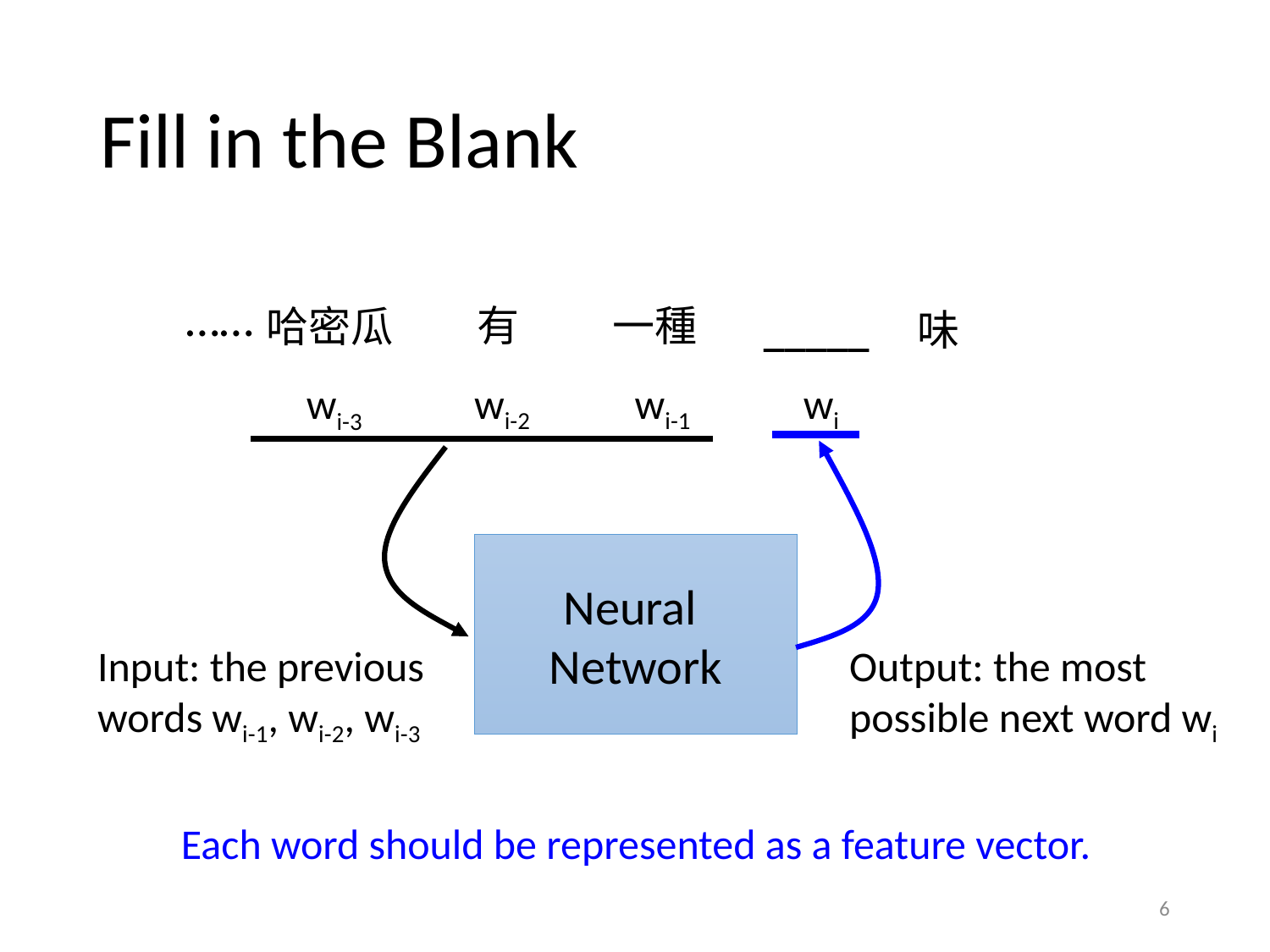

# Fill in the Blank
……
一種
有
哈密瓜
味
_____
wi-2
wi-1
wi
wi-3

Neural
Network
Input: the previous words wi-1, wi-2, wi-3
Output: the most possible next word wi
Each word should be represented as a feature vector.
6